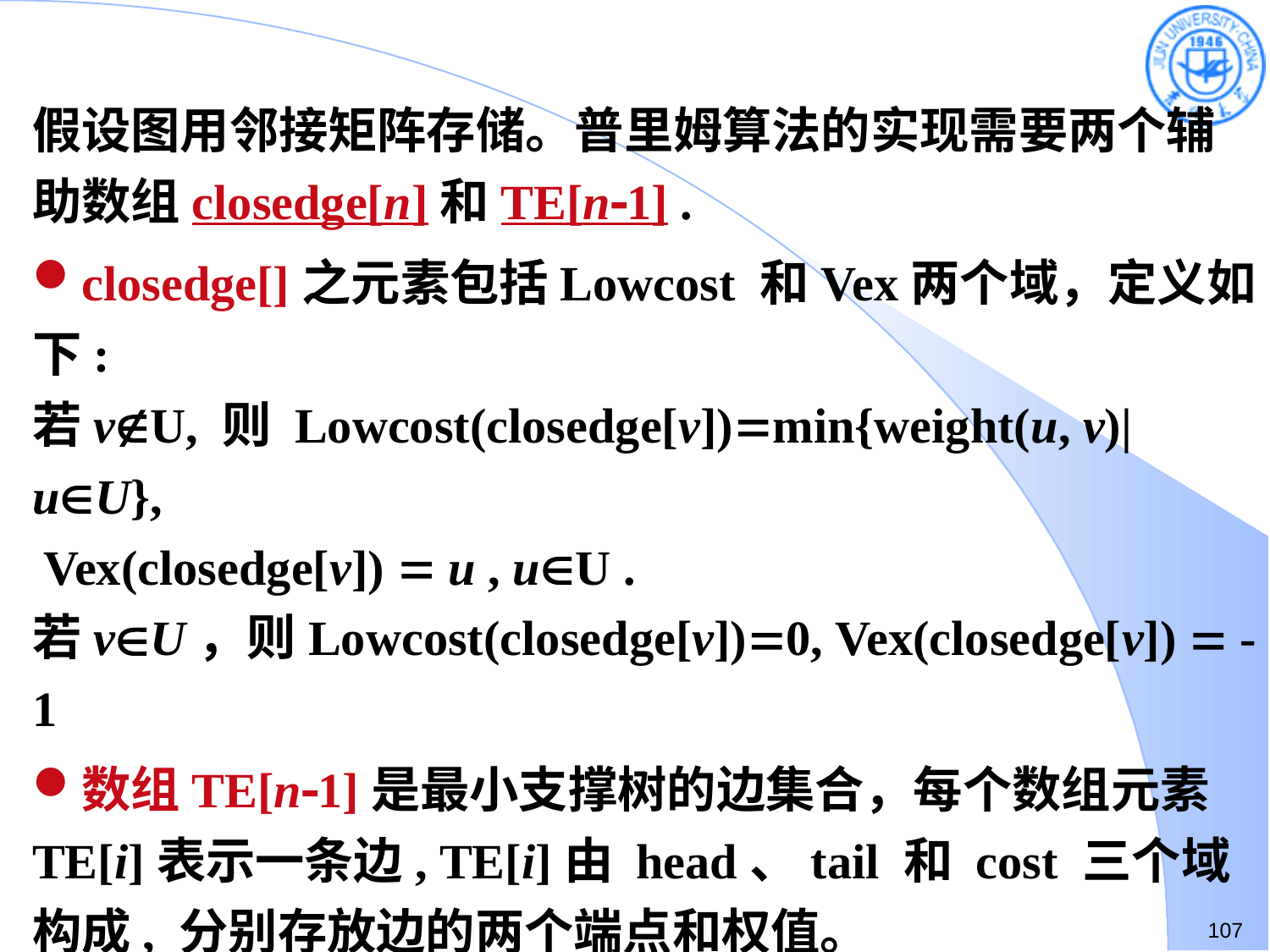

假设图用邻接矩阵存储。普里姆算法的实现需要两个辅助数组closedge[n]和TE[n−1] .
closedge[]之元素包括Lowcost 和Vex两个域，定义如下:
若v∉U, 则 Lowcost(closedge[v])=min{weight(u, v)|u∈U},
 Vex(closedge[v]) = u , u∈U .
若v∈U，则Lowcost(closedge[v])=0, Vex(closedge[v]) = -1
数组TE[n−1]是最小支撑树的边集合，每个数组元素TE[i]表示一条边, TE[i]由 head、tail 和 cost 三个域构成, 分别存放边的两个端点和权值。